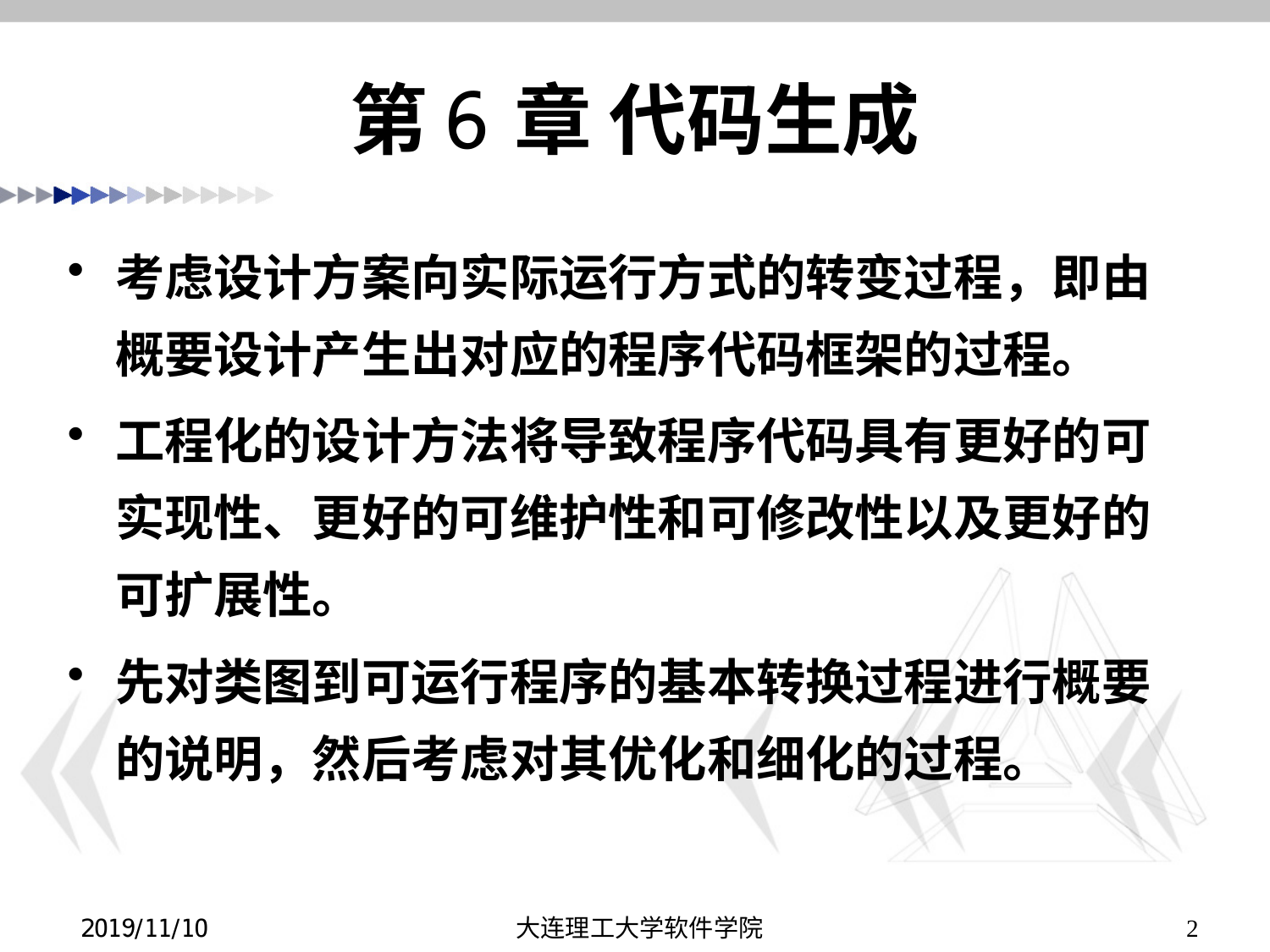

# 第6章 代码生成
考虑设计方案向实际运行方式的转变过程，即由概要设计产生出对应的程序代码框架的过程。
工程化的设计方法将导致程序代码具有更好的可实现性、更好的可维护性和可修改性以及更好的可扩展性。
先对类图到可运行程序的基本转换过程进行概要的说明，然后考虑对其优化和细化的过程。

2019/11/10
大连理工大学软件学院
2